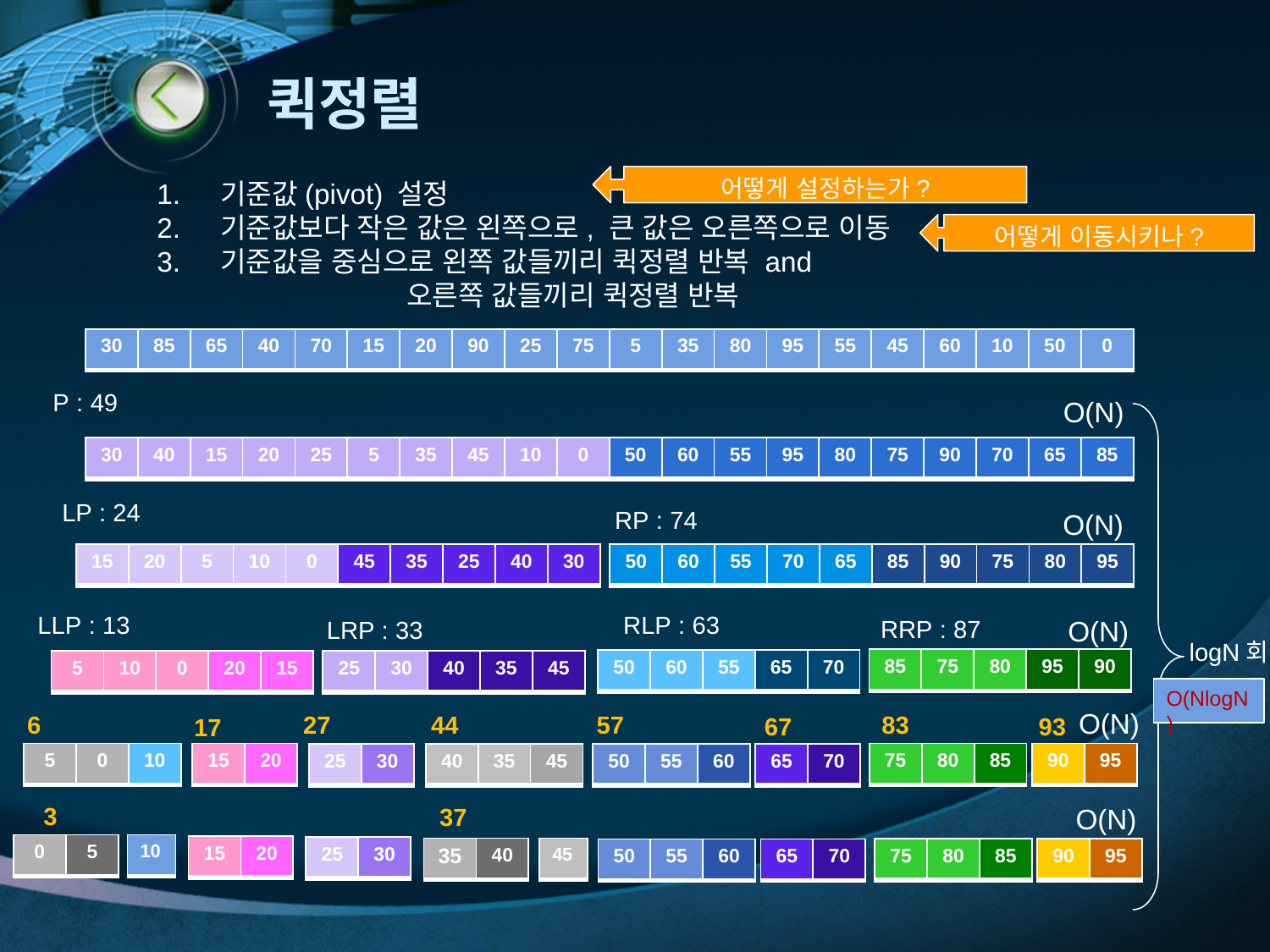

# 퀵정렬
어떻게 설정하는가?
기준값(pivot) 설정
기준값보다 작은 값은 왼쪽으로, 큰 값은 오른쪽으로 이동
기준값을 중심으로 왼쪽 값들끼리 퀵정렬 반복 and
                               오른쪽 값들끼리 퀵정렬 반복
어떻게 이동시키나?
| 30 | 85 | 65 | 40 | 70 | 15 | 20 | 90 | 25 | 75 | 5 | 35 | 80 | 95 | 55 | 45 | 60 | 10 | 50 | 0 |
| --- | --- | --- | --- | --- | --- | --- | --- | --- | --- | --- | --- | --- | --- | --- | --- | --- | --- | --- | --- |
P : 49
O(N)

| 30 | 40 | 15 | 20 | 25 | 5 | 35 | 45 | 10 | 0 | 50 | 60 | 55 | 95 | 80 | 75 | 90 | 70 | 65 | 85 |
| --- | --- | --- | --- | --- | --- | --- | --- | --- | --- | --- | --- | --- | --- | --- | --- | --- | --- | --- | --- |
LP : 24
RP : 74
O(N)
| 15 | 20 | 5 | 10 | 0 | 45 | 35 | 25 | 40 | 30 |
| --- | --- | --- | --- | --- | --- | --- | --- | --- | --- |
| 50 | 60 | 55 | 70 | 65 | 85 | 90 | 75 | 80 | 95 |
| --- | --- | --- | --- | --- | --- | --- | --- | --- | --- |
LLP : 13
RLP : 63
RRP : 87
O(N)
LRP : 33
logN회
| 85 | 75 | 80 | 95 | 90 |
| --- | --- | --- | --- | --- |
| 50 | 60 | 55 | 65 | 70 |
| --- | --- | --- | --- | --- |
| 25 | 30 | 40 | 35 | 45 |
| --- | --- | --- | --- | --- |
| 5 | 10 | 0 | 20 | 15 |
| --- | --- | --- | --- | --- |
O(NlogN)
O(N)
6
27
57
83
44
93
67
17
| 5 | 0 | 10 |
| --- | --- | --- |
| 15 | 20 |
| --- | --- |
| 75 | 80 | 85 |
| --- | --- | --- |
| 90 | 95 |
| --- | --- |
| 25 | 30 |
| --- | --- |
| 40 | 35 | 45 |
| --- | --- | --- |
| 50 | 55 | 60 |
| --- | --- | --- |
| 65 | 70 |
| --- | --- |
3
O(N)
37
| 0 | 5 |
| --- | --- |
| 10 |
| --- |
| 15 | 20 |
| --- | --- |
| 25 | 30 |
| --- | --- |
| 35 | 40 |
| --- | --- |
| 45 |
| --- |
| 75 | 80 | 85 |
| --- | --- | --- |
| 90 | 95 |
| --- | --- |
| 50 | 55 | 60 |
| --- | --- | --- |
| 65 | 70 |
| --- | --- |